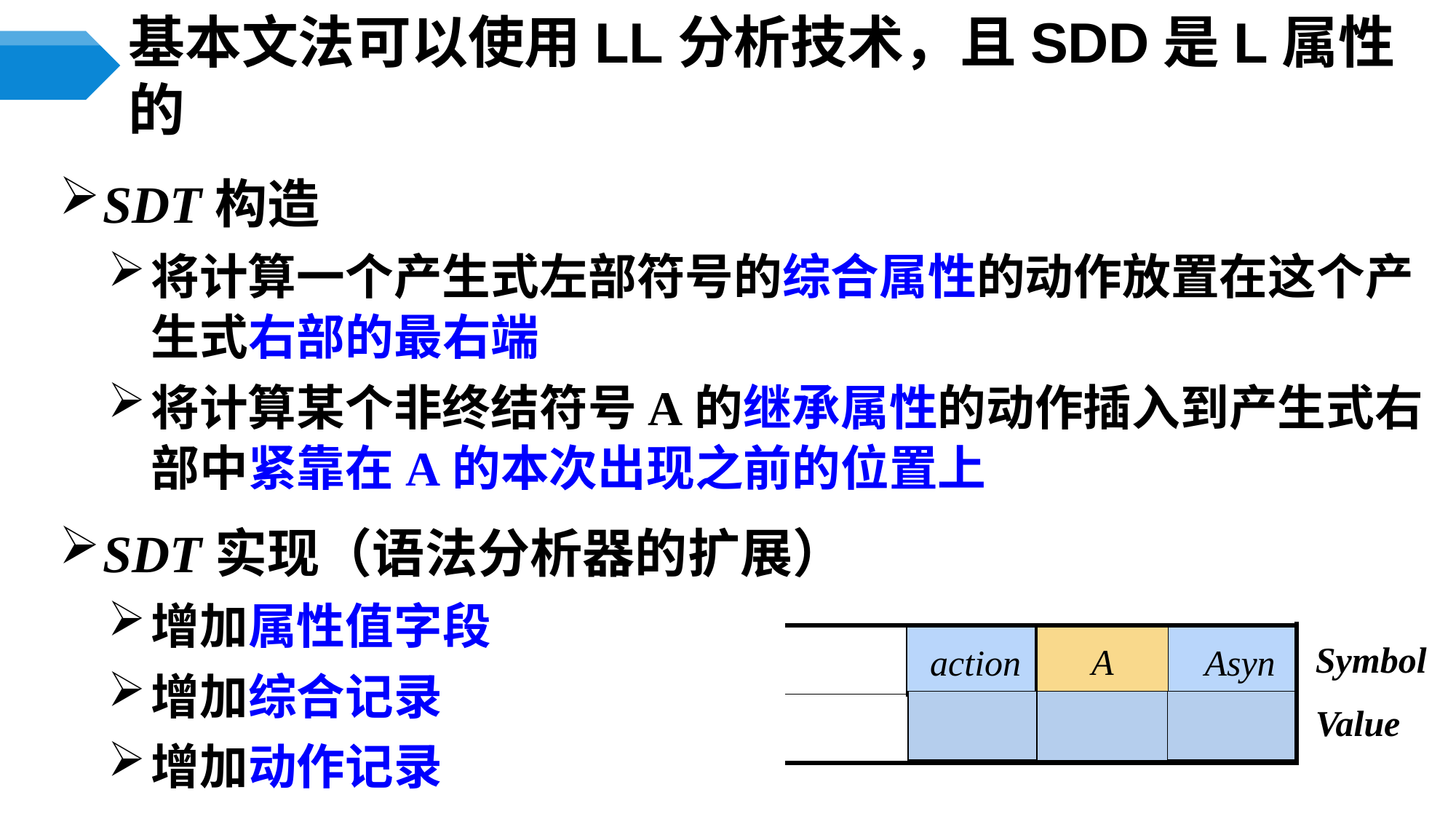

# 基本文法可以使用LL分析技术，且SDD是L属性的
SDT构造
将计算一个产生式左部符号的综合属性的动作放置在这个产生式右部的最右端
将计算某个非终结符号A的继承属性的动作插入到产生式右部中紧靠在A的本次出现之前的位置上
SDT实现（语法分析器的扩展）
增加属性值字段
增加综合记录
增加动作记录

      A
    Asyn
 action
 Symbol

 Value